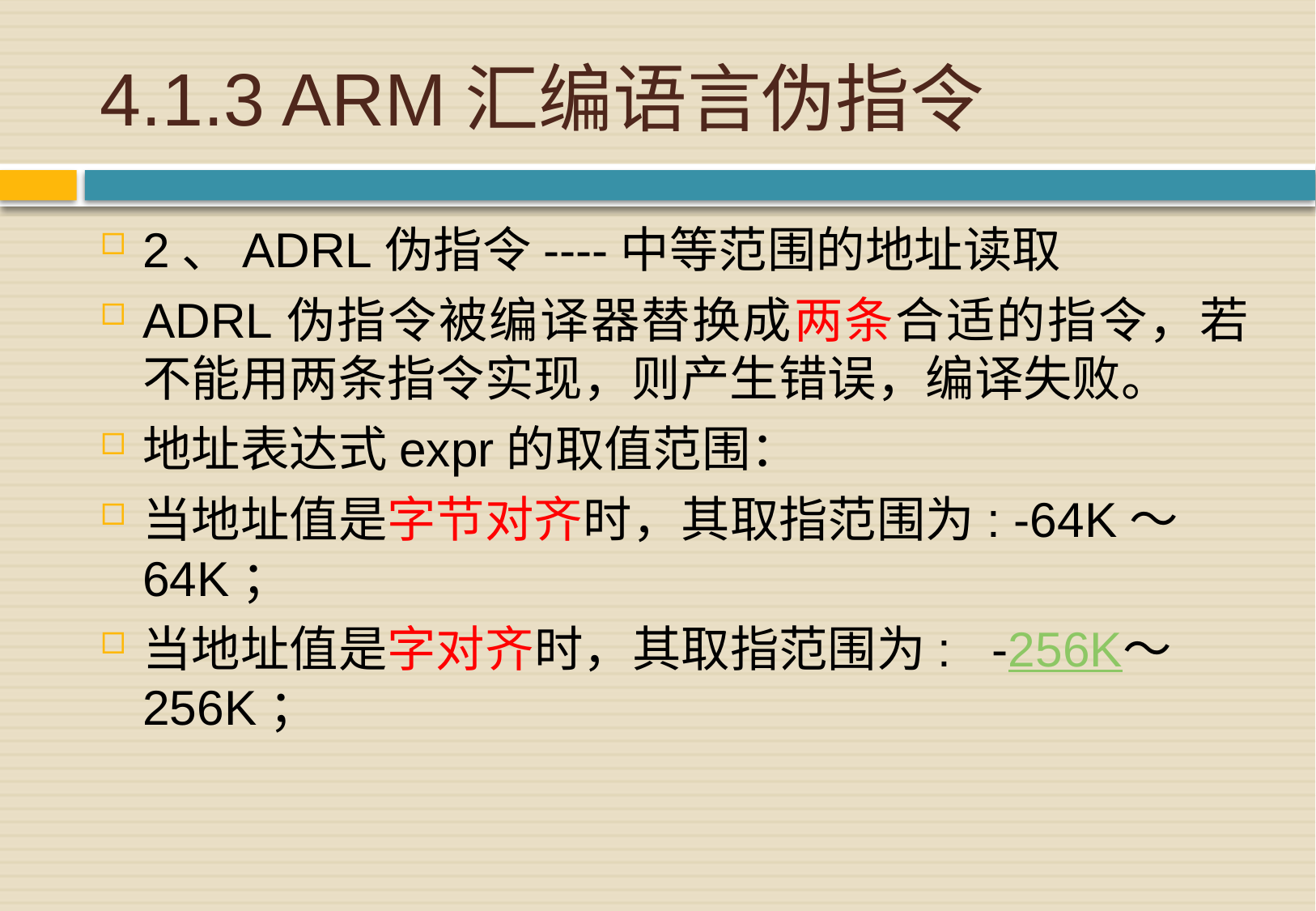

# 4.1.3 ARM汇编语言伪指令
2、ADRL伪指令----中等范围的地址读取
ADRL伪指令被编译器替换成两条合适的指令，若不能用两条指令实现，则产生错误，编译失败。
地址表达式expr的取值范围：
当地址值是字节对齐时，其取指范围为: -64K～64K；
当地址值是字对齐时，其取指范围为:   -256K～256K；